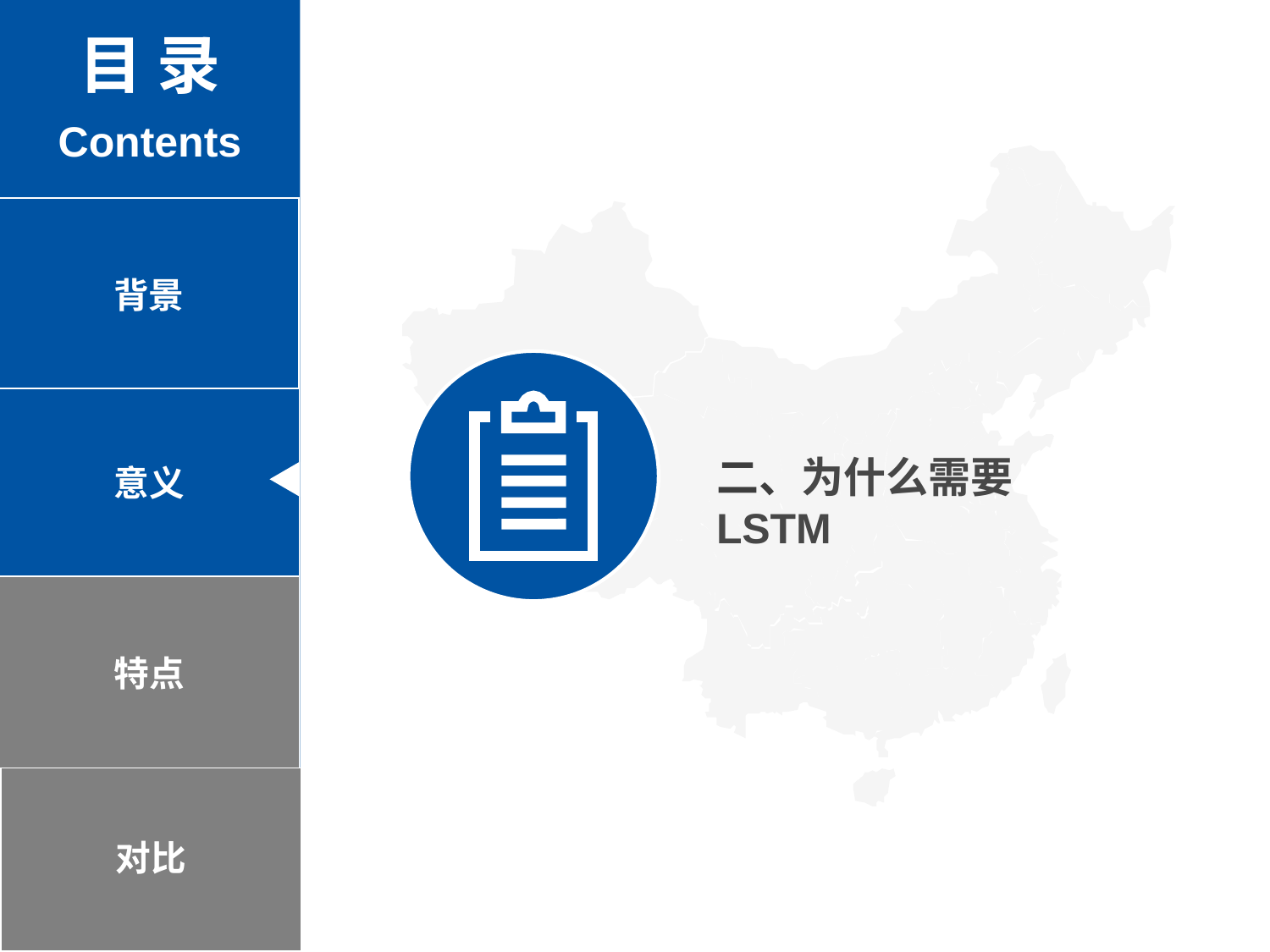

目 录
Contents
背景

意义
二、为什么需要LSTM

特点
对比